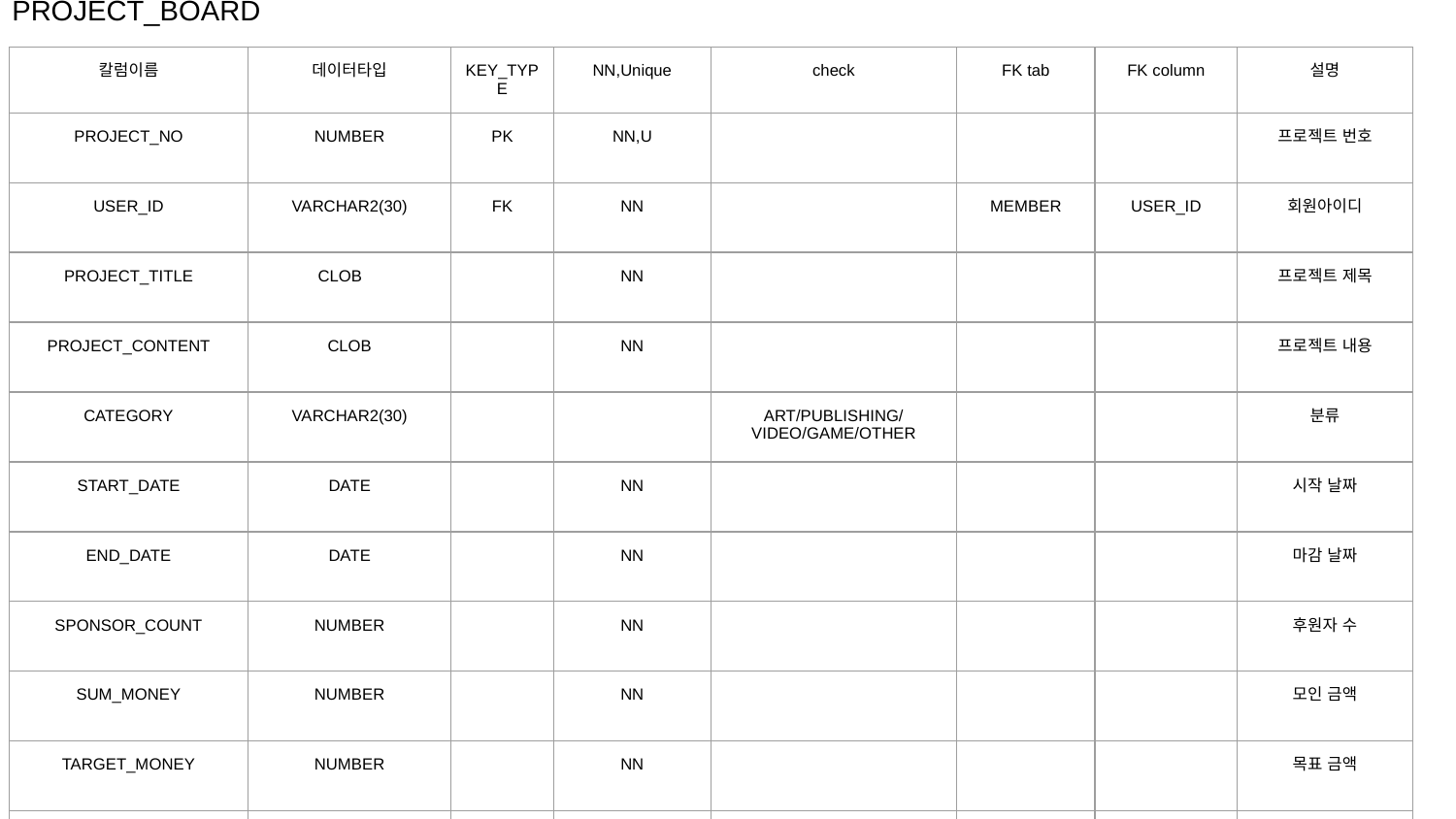

PROJECT_BOARD
| 칼럼이름 | 데이터타입 | KEY\_TYPE | NN,Unique | check | FK tab | FK column | 설명 |
| --- | --- | --- | --- | --- | --- | --- | --- |
| PROJECT\_NO | NUMBER | PK | NN,U |  |  |  | 프로젝트 번호 |
| USER\_ID | VARCHAR2(30) | FK | NN |  | MEMBER | USER\_ID | 회원아이디 |
| PROJECT\_TITLE | CLOB |  | NN |  |  |  | 프로젝트 제목 |
| PROJECT\_CONTENT | CLOB |  | NN |  |  |  | 프로젝트 내용 |
| CATEGORY | VARCHAR2(30) |  |  | ART/PUBLISHING/ VIDEO/GAME/OTHER |  |  | 분류 |
| START\_DATE | DATE |  | NN |  |  |  | 시작 날짜 |
| END\_DATE | DATE |  | NN |  |  |  | 마감 날짜 |
| SPONSOR\_COUNT | NUMBER |  | NN |  |  |  | 후원자 수 |
| SUM\_MONEY | NUMBER |  | NN |  |  |  | 모인 금액 |
| TARGET\_MONEY | NUMBER |  | NN |  |  |  | 목표 금액 |
| P\_REGDATE | DATE |  | NN |  |  |  | 게시글 작성일 |